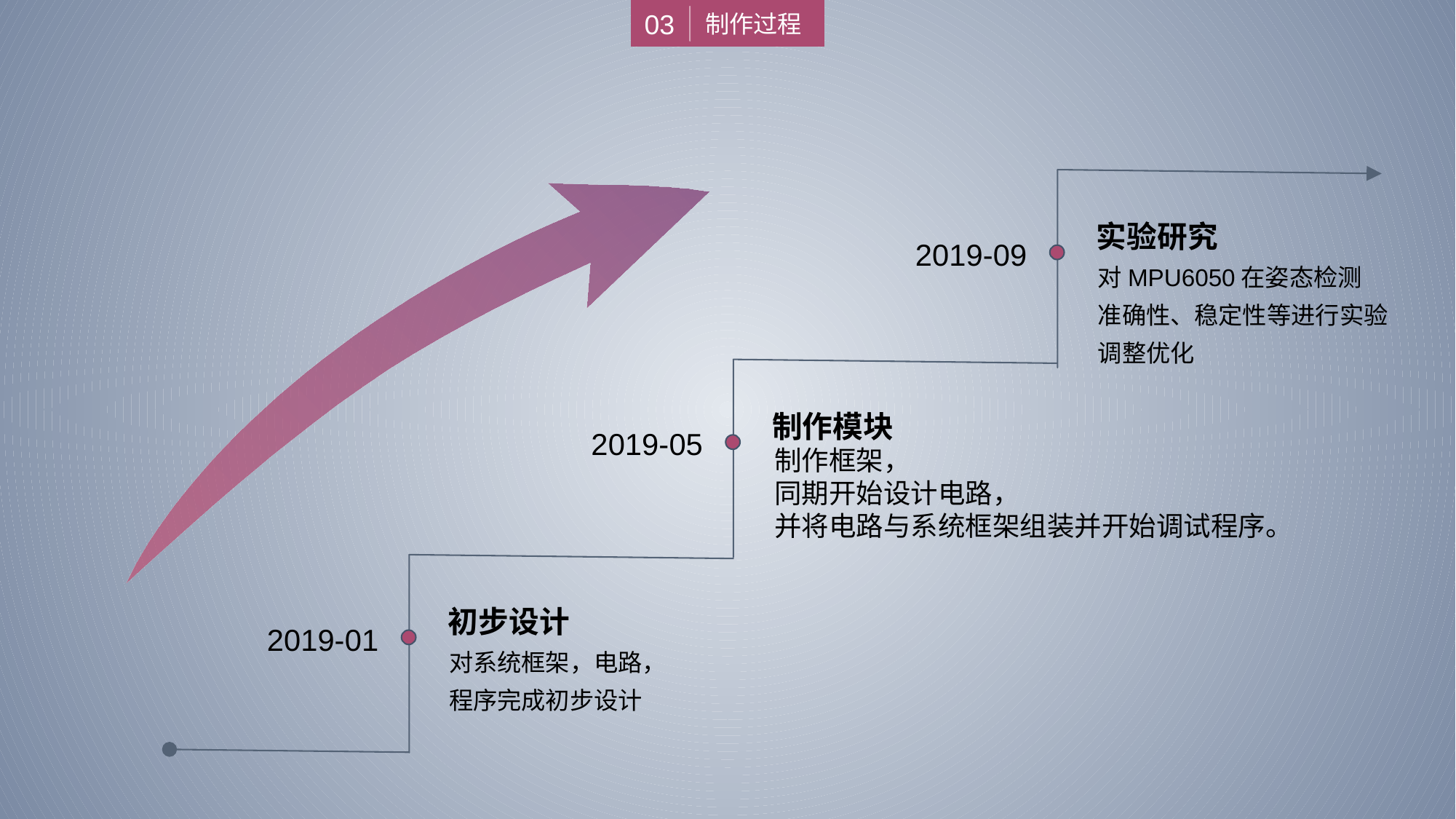

03
制作过程
实验研究
2019-09

对MPU6050在姿态检测
准确性、稳定性等进行实验
调整优化

制作模块
2019-05

制作框架，
同期开始设计电路，
并将电路与系统框架组装并开始调试程序。
初步设计
2019-01

对系统框架，电路，
程序完成初步设计